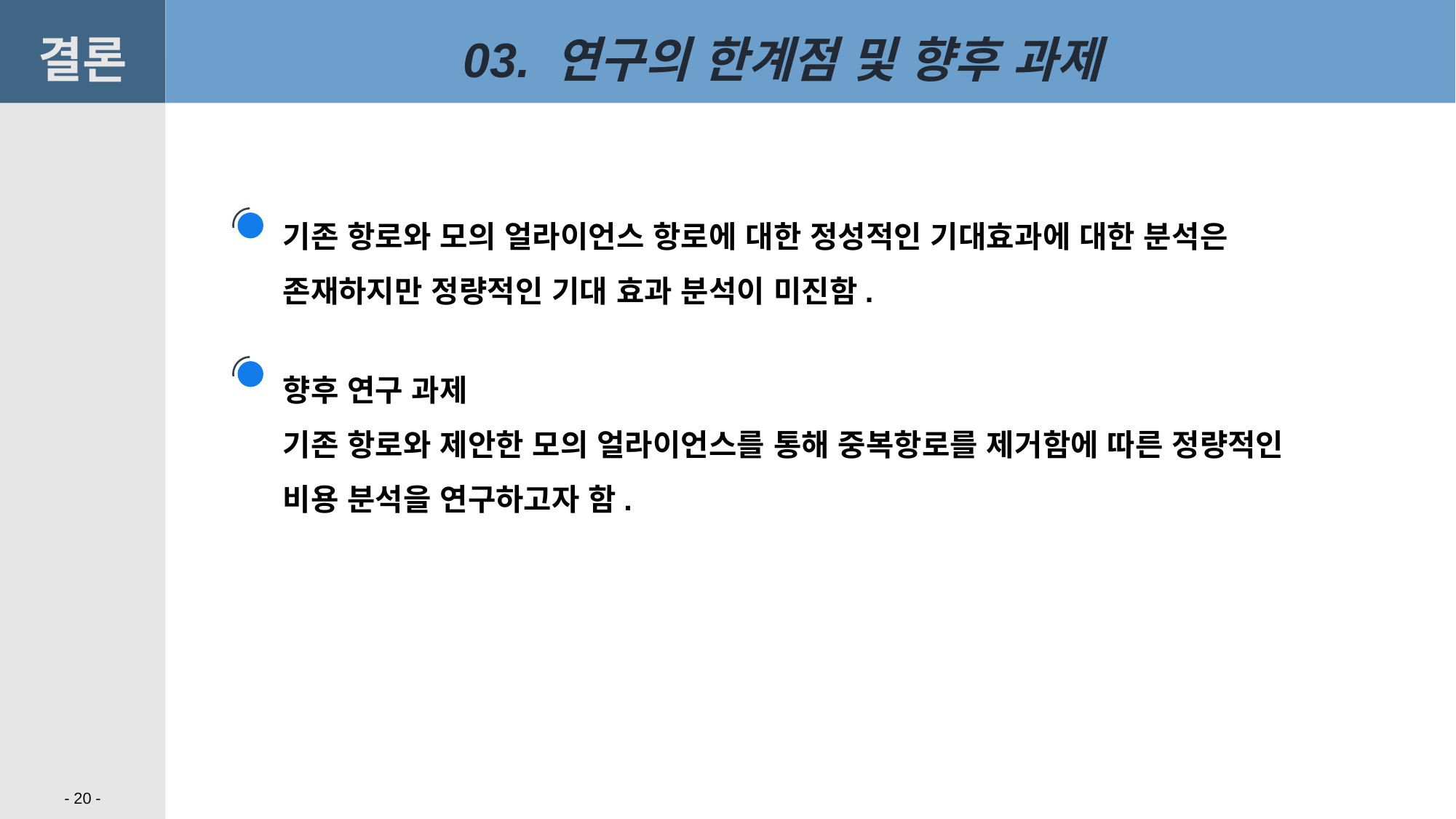

결론
03. 연구의 한계점 및 향후 과제
기존 항로와 모의 얼라이언스 항로에 대한 정성적인 기대효과에 대한 분석은 존재하지만 정량적인 기대 효과 분석이 미진함.

향후 연구 과제
기존 항로와 제안한 모의 얼라이언스를 통해 중복항로를 제거함에 따른 정량적인 비용 분석을 연구하고자 함.

- 20 -